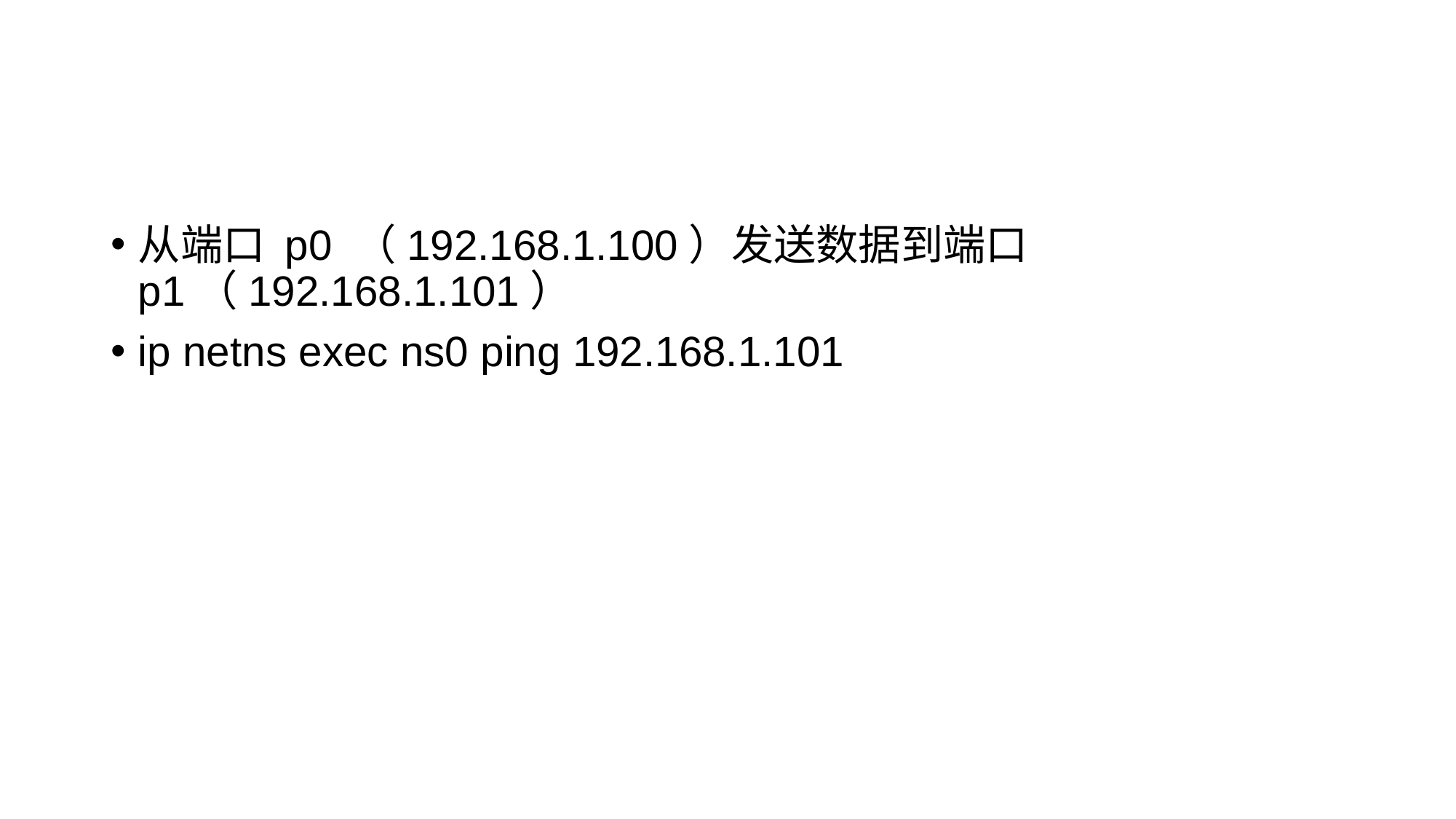

#
从端口 p0 （192.168.1.100）发送数据到端口 p1（192.168.1.101）
ip netns exec ns0 ping 192.168.1.101